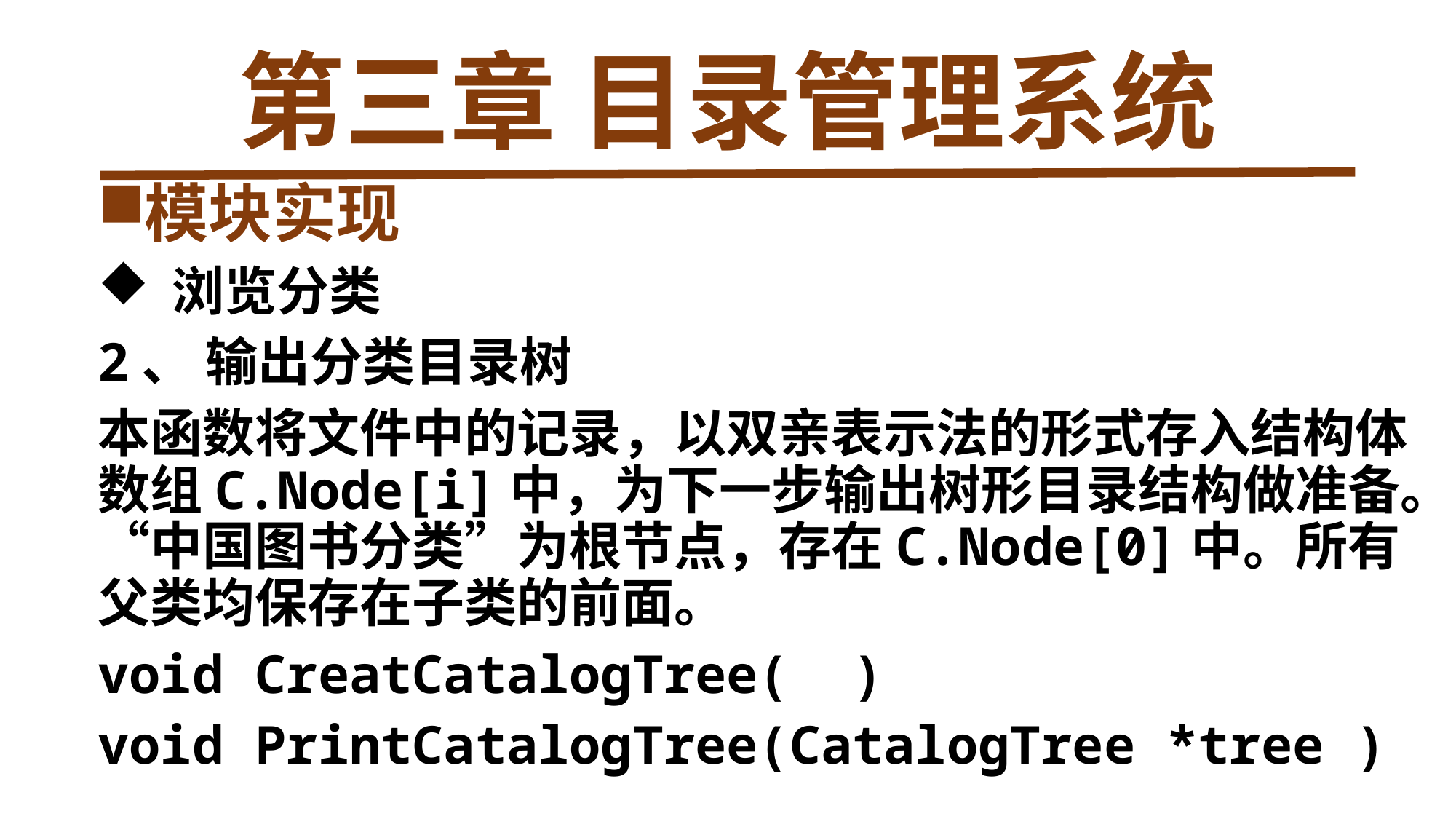

# 第三章 目录管理系统
模块实现
 浏览分类
2、 输出分类目录树
本函数将文件中的记录，以双亲表示法的形式存入结构体数组C.Node[i]中，为下一步输出树形目录结构做准备。“中国图书分类”为根节点，存在C.Node[0]中。所有父类均保存在子类的前面。
void CreatCatalogTree(  )
void PrintCatalogTree(CatalogTree *tree )